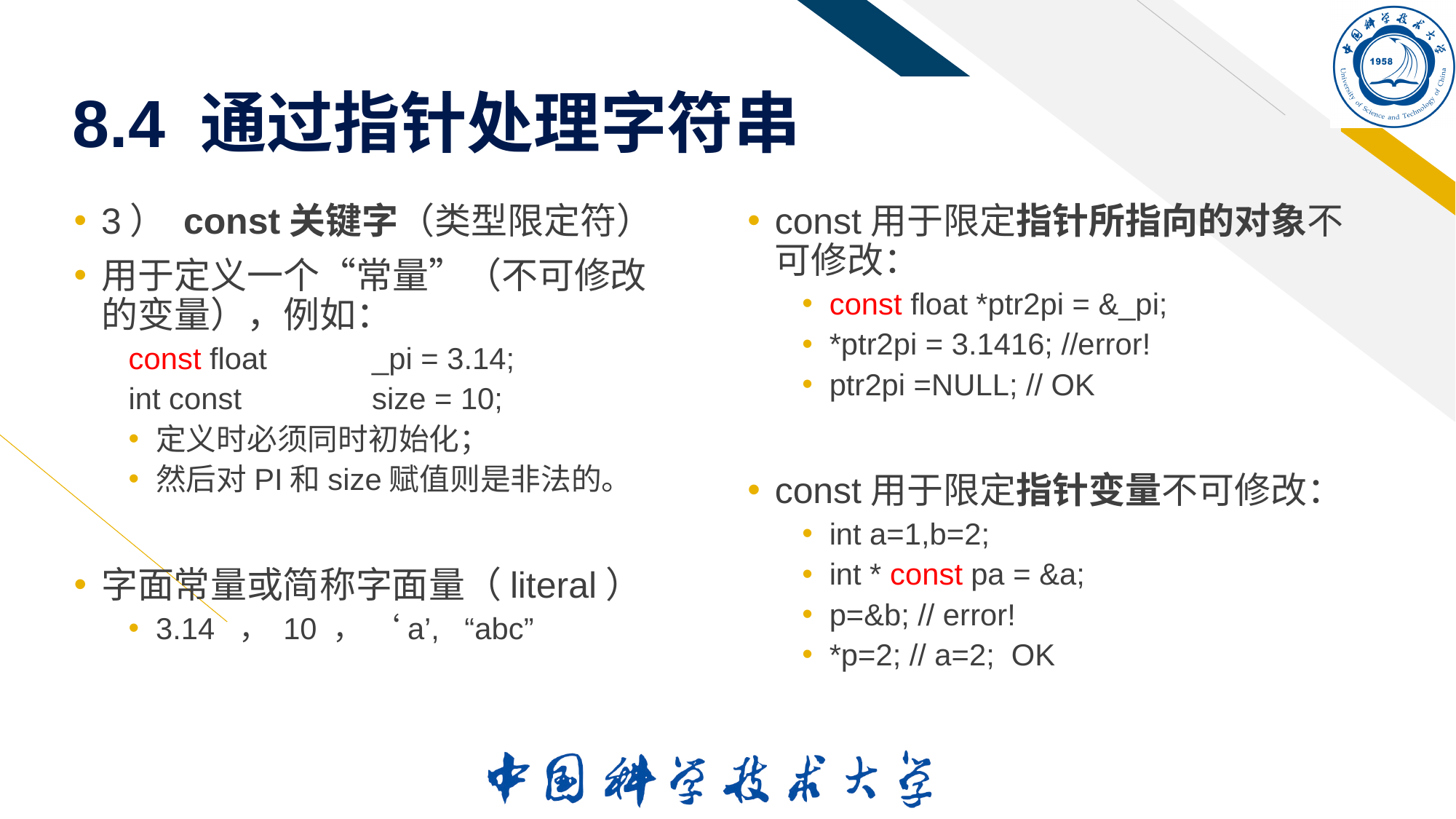

# 8.4 通过指针处理字符串
3） const关键字（类型限定符）
用于定义一个“常量”（不可修改的变量），例如：
const float 	   _pi = 3.14;
int const 	   size = 10;
定义时必须同时初始化；
然后对PI和size赋值则是非法的。

字面常量或简称字面量（literal）
3.14  ， 10 ， ‘a’,   “abc”

const用于限定指针所指向的对象不可修改：
const float *ptr2pi = &_pi;
*ptr2pi = 3.1416; //error!
ptr2pi =NULL; // OK

const用于限定指针变量不可修改：
int a=1,b=2;
int * const pa = &a;
p=&b; // error!
*p=2; // a=2;  OK